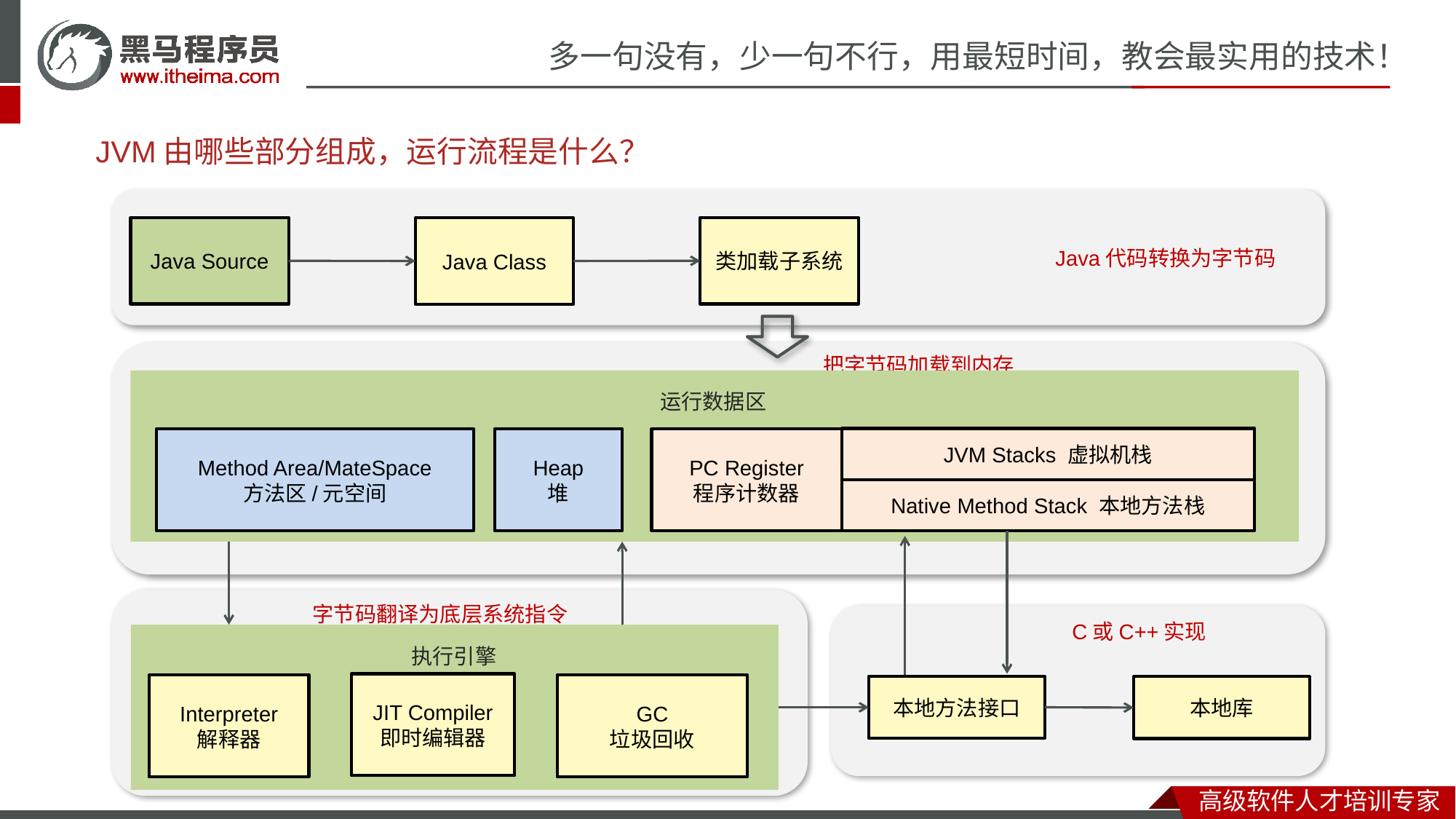

# JVM由哪些部分组成，运行流程是什么？

Java代码转换为字节码
Java Source
类加载子系统
Java Class

把字节码加载到内存

运行数据区

JVM Stacks 虚拟机栈
PC Register
程序计数器
Method Area/MateSpace
方法区/元空间
Heap
堆
Native Method Stack 本地方法栈
字节码翻译为底层系统指令

C或C++实现

执行引擎
JIT Compiler
即时编辑器
GC
垃圾回收
Interpreter
解释器
本地方法接口
本地库